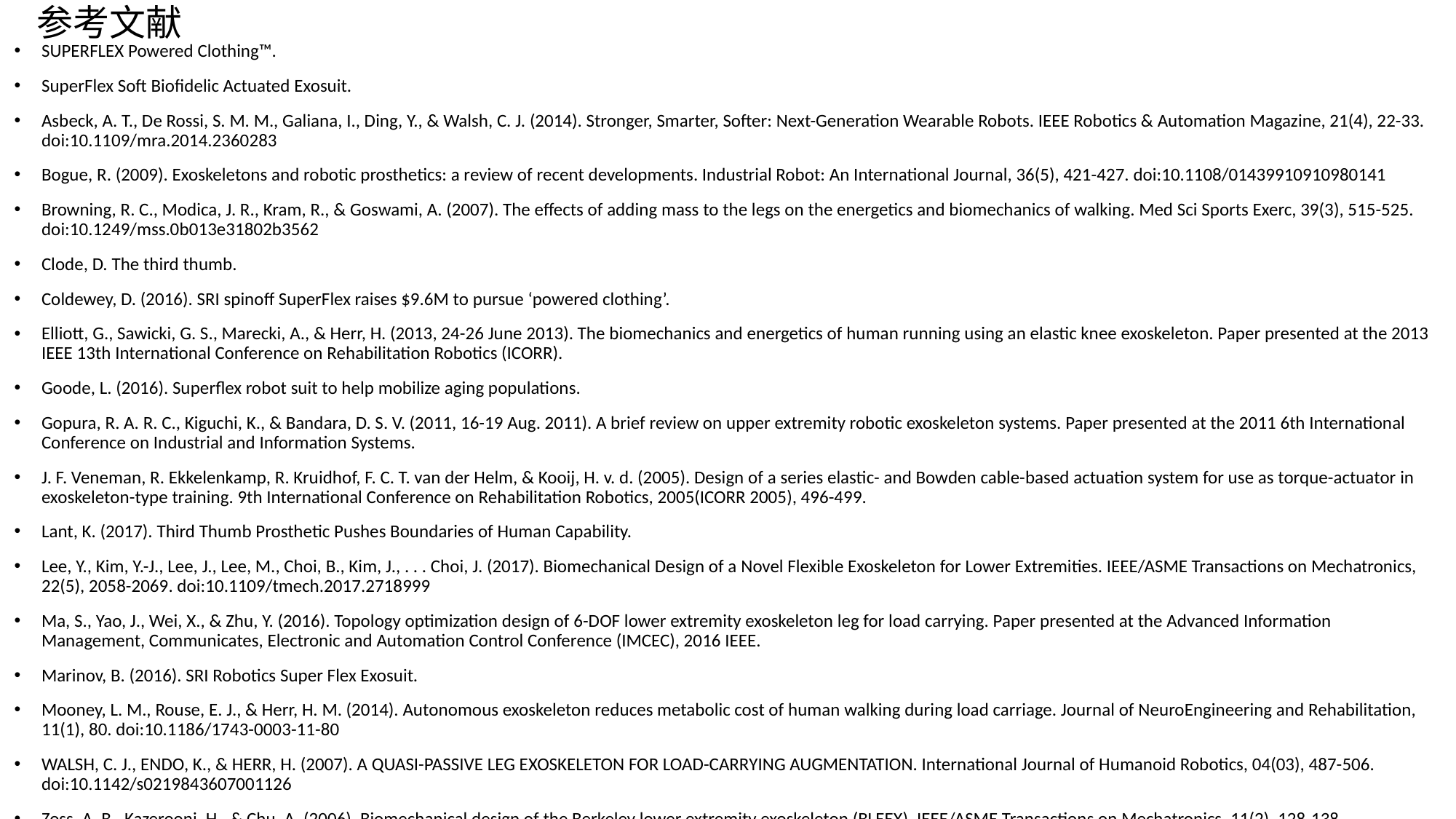

# 参考文献
SUPERFLEX Powered Clothing™.
SuperFlex Soft Biofidelic Actuated Exosuit.
Asbeck, A. T., De Rossi, S. M. M., Galiana, I., Ding, Y., & Walsh, C. J. (2014). Stronger, Smarter, Softer: Next-Generation Wearable Robots. IEEE Robotics & Automation Magazine, 21(4), 22-33. doi:10.1109/mra.2014.2360283
Bogue, R. (2009). Exoskeletons and robotic prosthetics: a review of recent developments. Industrial Robot: An International Journal, 36(5), 421-427. doi:10.1108/01439910910980141
Browning, R. C., Modica, J. R., Kram, R., & Goswami, A. (2007). The effects of adding mass to the legs on the energetics and biomechanics of walking. Med Sci Sports Exerc, 39(3), 515-525. doi:10.1249/mss.0b013e31802b3562
Clode, D. The third thumb.
Coldewey, D. (2016). SRI spinoff SuperFlex raises $9.6M to pursue ‘powered clothing’.
Elliott, G., Sawicki, G. S., Marecki, A., & Herr, H. (2013, 24-26 June 2013). The biomechanics and energetics of human running using an elastic knee exoskeleton. Paper presented at the 2013 IEEE 13th International Conference on Rehabilitation Robotics (ICORR).
Goode, L. (2016). Superflex robot suit to help mobilize aging populations.
Gopura, R. A. R. C., Kiguchi, K., & Bandara, D. S. V. (2011, 16-19 Aug. 2011). A brief review on upper extremity robotic exoskeleton systems. Paper presented at the 2011 6th International Conference on Industrial and Information Systems.
J. F. Veneman, R. Ekkelenkamp, R. Kruidhof, F. C. T. van der Helm, & Kooij, H. v. d. (2005). Design of a series elastic- and Bowden cable-based actuation system for use as torque-actuator in exoskeleton-type training. 9th International Conference on Rehabilitation Robotics, 2005(ICORR 2005), 496-499.
Lant, K. (2017). Third Thumb Prosthetic Pushes Boundaries of Human Capability.
Lee, Y., Kim, Y.-J., Lee, J., Lee, M., Choi, B., Kim, J., . . . Choi, J. (2017). Biomechanical Design of a Novel Flexible Exoskeleton for Lower Extremities. IEEE/ASME Transactions on Mechatronics, 22(5), 2058-2069. doi:10.1109/tmech.2017.2718999
Ma, S., Yao, J., Wei, X., & Zhu, Y. (2016). Topology optimization design of 6-DOF lower extremity exoskeleton leg for load carrying. Paper presented at the Advanced Information Management, Communicates, Electronic and Automation Control Conference (IMCEC), 2016 IEEE.
Marinov, B. (2016). SRI Robotics Super Flex Exosuit.
Mooney, L. M., Rouse, E. J., & Herr, H. M. (2014). Autonomous exoskeleton reduces metabolic cost of human walking during load carriage. Journal of NeuroEngineering and Rehabilitation, 11(1), 80. doi:10.1186/1743-0003-11-80
WALSH, C. J., ENDO, K., & HERR, H. (2007). A QUASI-PASSIVE LEG EXOSKELETON FOR LOAD-CARRYING AUGMENTATION. International Journal of Humanoid Robotics, 04(03), 487-506. doi:10.1142/s0219843607001126
Zoss, A. B., Kazerooni, H., & Chu, A. (2006). Biomechanical design of the Berkeley lower extremity exoskeleton (BLEEX). IEEE/ASME Transactions on Mechatronics, 11(2), 128-138. doi:10.1109/tmech.2006.871087
范伯骞. (2017). 液压驱动下肢外骨骼机器人关键技术研究. (博士), 浙江大学.  Available from Cnki
机器人学家. (2015). ReWalk人体外骨骼让截瘫患者走上街头. 商业观察(02), 56-57.